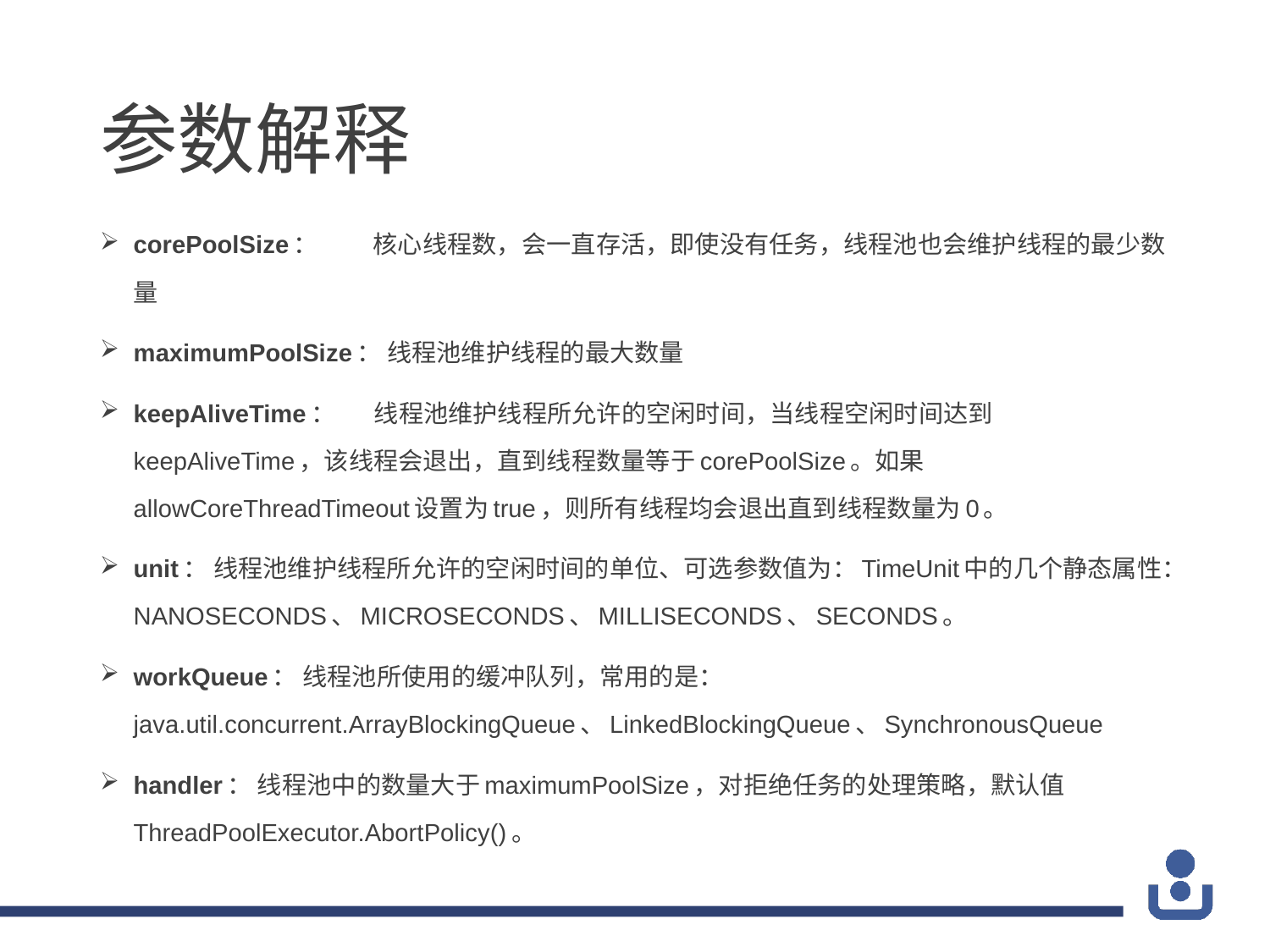

# 参数解释
corePoolSize：          核心线程数，会一直存活，即使没有任务，线程池也会维护线程的最少数量
maximumPoolSize： 线程池维护线程的最大数量
keepAliveTime：       线程池维护线程所允许的空闲时间，当线程空闲时间达到keepAliveTime，该线程会退出，直到线程数量等于corePoolSize。如果allowCoreThreadTimeout设置为true，则所有线程均会退出直到线程数量为0。
unit： 线程池维护线程所允许的空闲时间的单位、可选参数值为：TimeUnit中的几个静态属性：NANOSECONDS、MICROSECONDS、MILLISECONDS、SECONDS。
workQueue： 线程池所使用的缓冲队列，常用的是：java.util.concurrent.ArrayBlockingQueue、LinkedBlockingQueue、SynchronousQueue
handler： 线程池中的数量大于maximumPoolSize，对拒绝任务的处理策略，默认值ThreadPoolExecutor.AbortPolicy()。